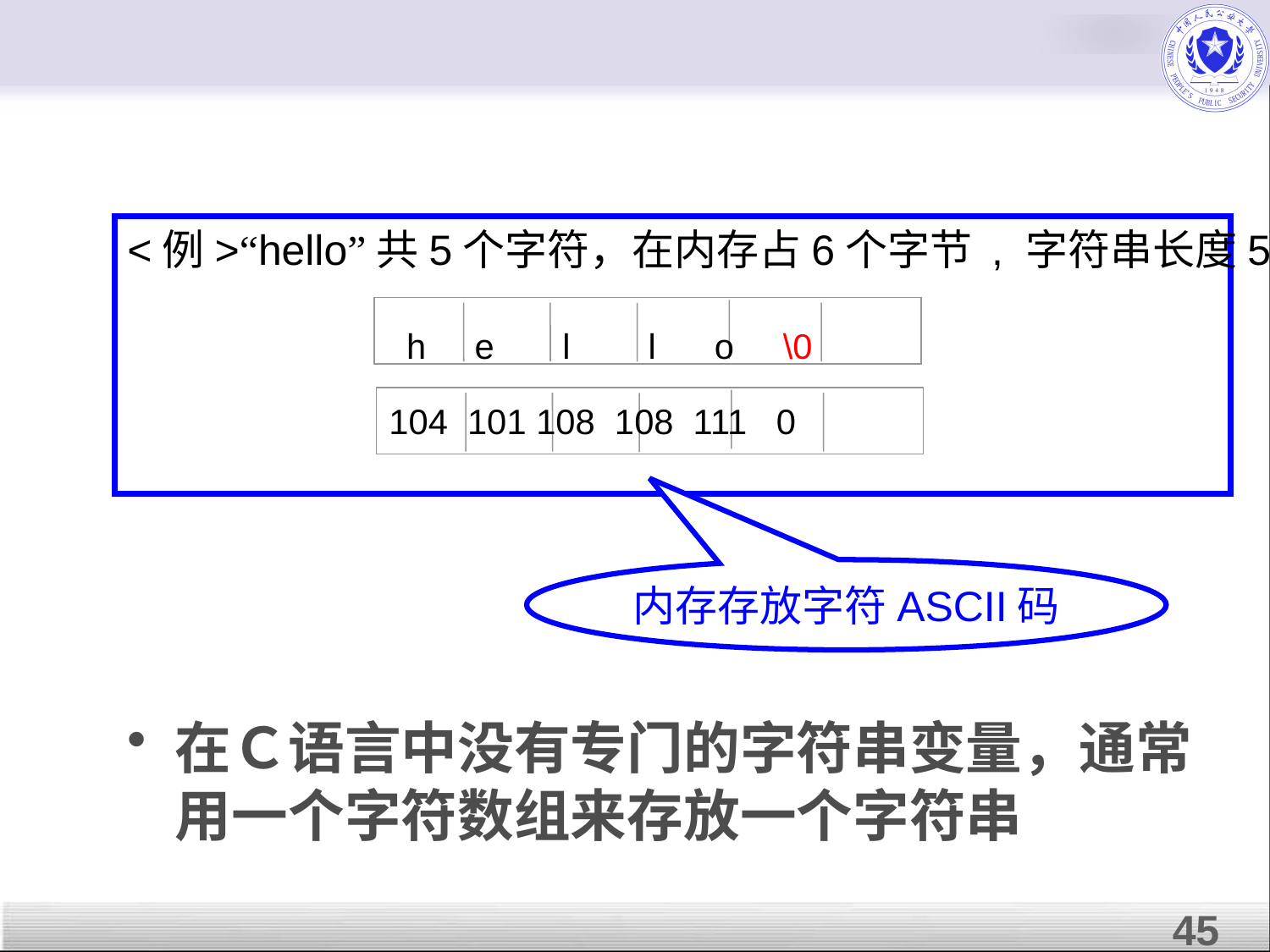

<例>“hello”共5个字符，在内存占6个字节 , 字符串长度5
 h     e       l        l      o     \0

104  101 108  108  111   0

内存存放字符ASCII码
在Ｃ语言中没有专门的字符串变量，通常用一个字符数组来存放一个字符串